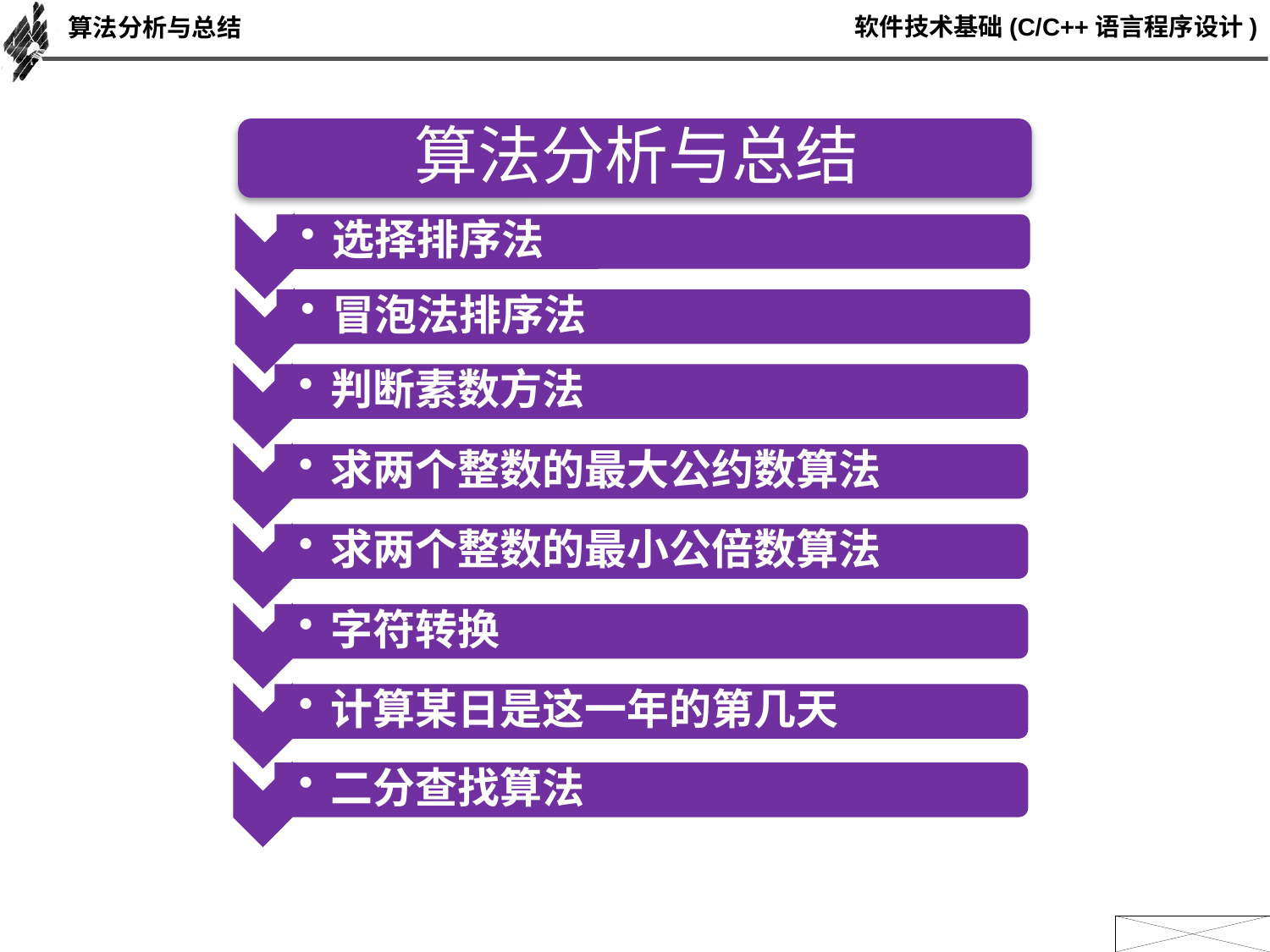

算法分析与总结
算法分析与总结

选择排序法

冒泡法排序法

判断素数方法

求两个整数的最大公约数算法

求两个整数的最小公倍数算法

字符转换

计算某日是这一年的第几天

二分查找算法